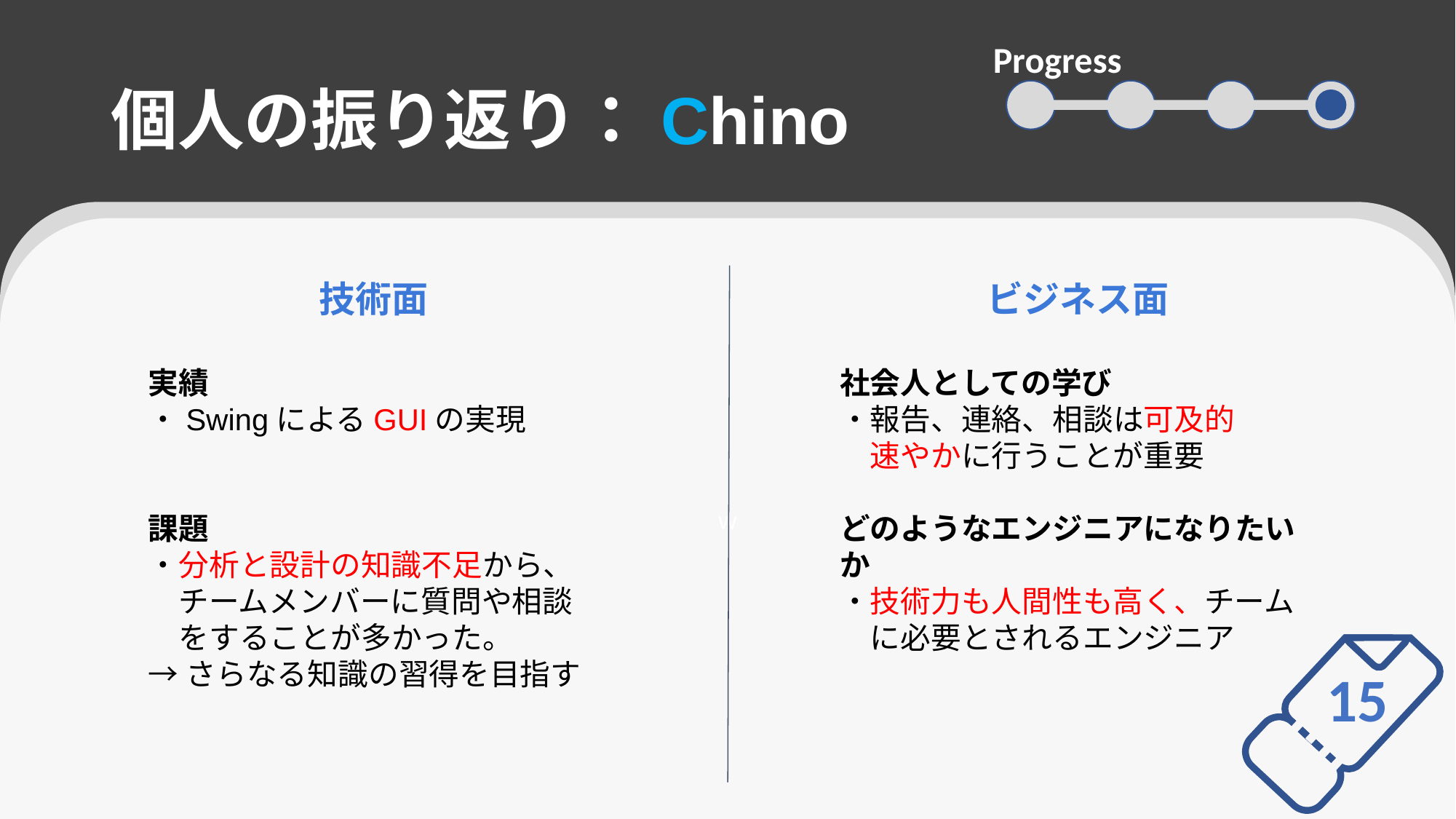

Progress
# 個人の振り返り：Chino

w
技術面

実績
・SwingによるGUIの実現

課題
・分析と設計の知識不足から、　チームメンバーに質問や相談　をすることが多かった。
→さらなる知識の習得を目指す
ビジネス面

社会人としての学び
・報告、連絡、相談は可及的
　速やかに行うことが重要

どのようなエンジニアになりたいか
・技術力も人間性も高く、チーム　に必要とされるエンジニア

15